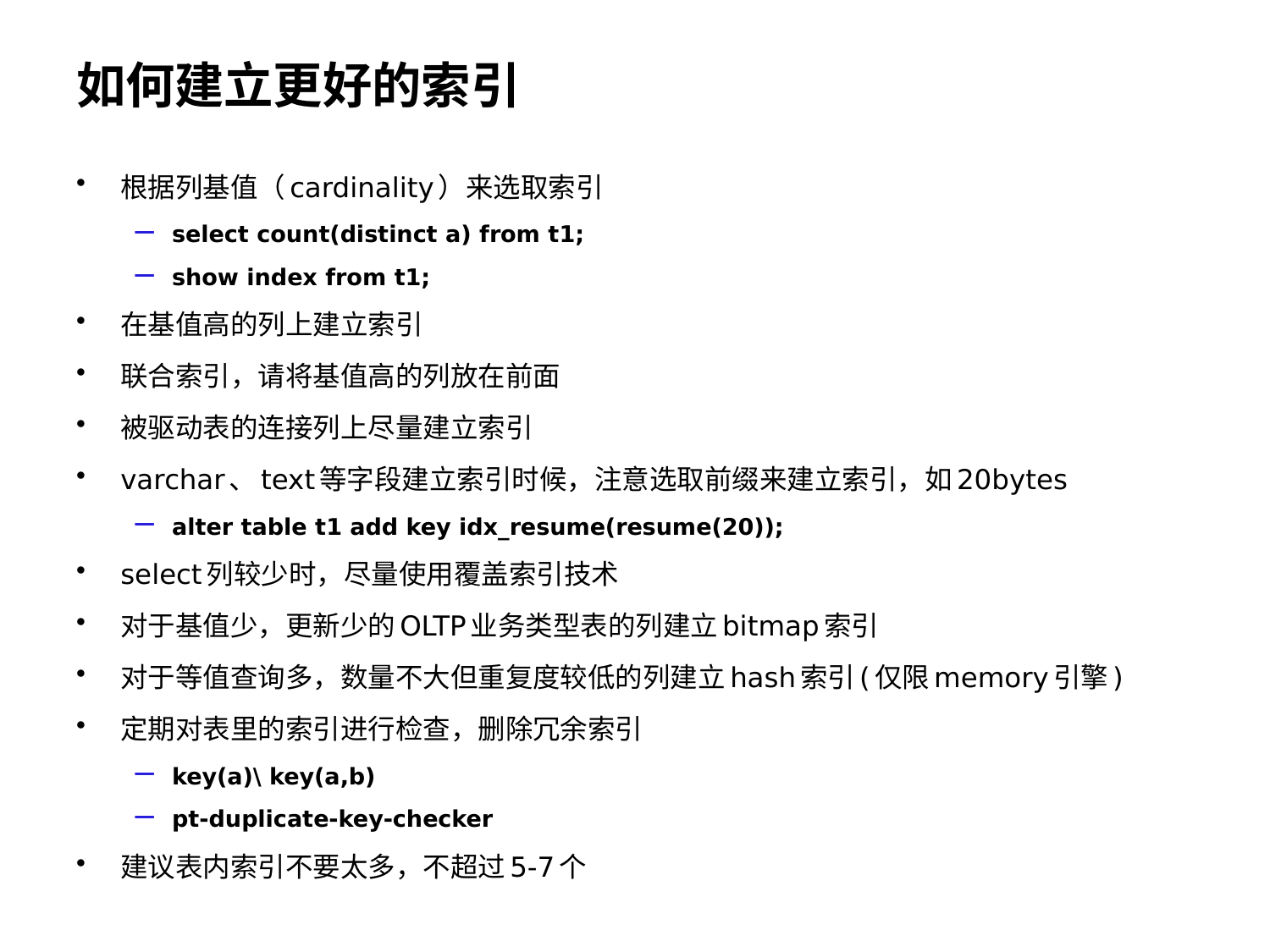

# 如何建立更好的索引
根据列基值（cardinality）来选取索引
select count(distinct a) from t1;
show index from t1;
在基值高的列上建立索引
联合索引，请将基值高的列放在前面
被驱动表的连接列上尽量建立索引
varchar、text等字段建立索引时候，注意选取前缀来建立索引，如20bytes
alter table t1 add key idx_resume(resume(20));
select列较少时，尽量使用覆盖索引技术
对于基值少，更新少的OLTP业务类型表的列建立bitmap索引
对于等值查询多，数量不大但重复度较低的列建立hash索引(仅限memory引擎)
定期对表里的索引进行检查，删除冗余索引
key(a)\ key(a,b)
pt-duplicate-key-checker
建议表内索引不要太多，不超过5-7个